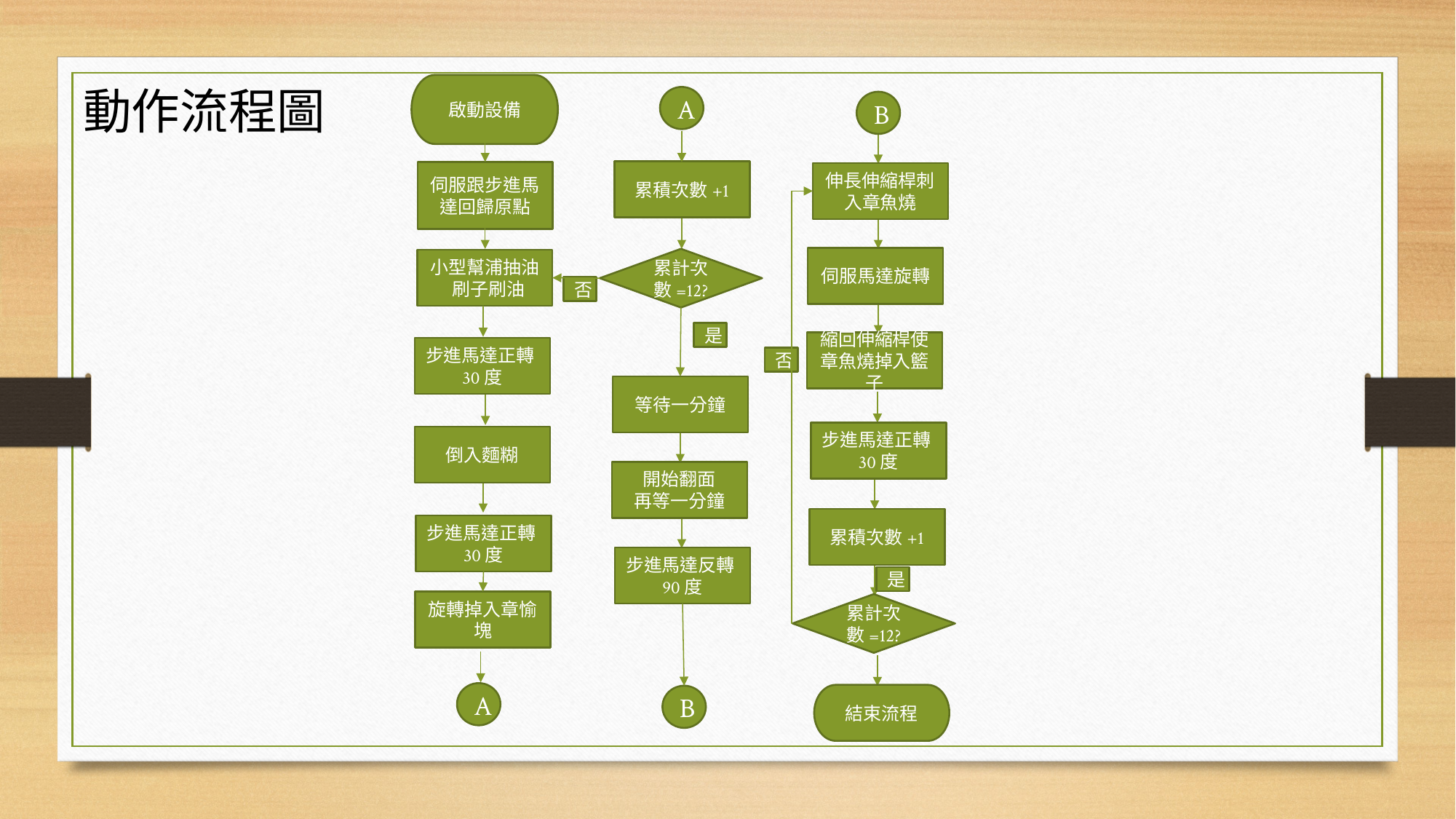

動作流程圖
啟動設備
A
B
累積次數+1
伺服跟步進馬達回歸原點
伸長伸縮桿刺入章魚燒
伺服馬達旋轉
累計次數=12?
小型幫浦抽油
 刷子刷油
否
是
縮回伸縮桿使章魚燒掉入籃子
步進馬達正轉30度
否
等待一分鐘
步進馬達正轉30度
倒入麵糊
開始翻面
再等一分鐘
累積次數+1
步進馬達正轉30度
步進馬達反轉90度
是
旋轉掉入章愉塊
累計次數=12?
A
結束流程
B